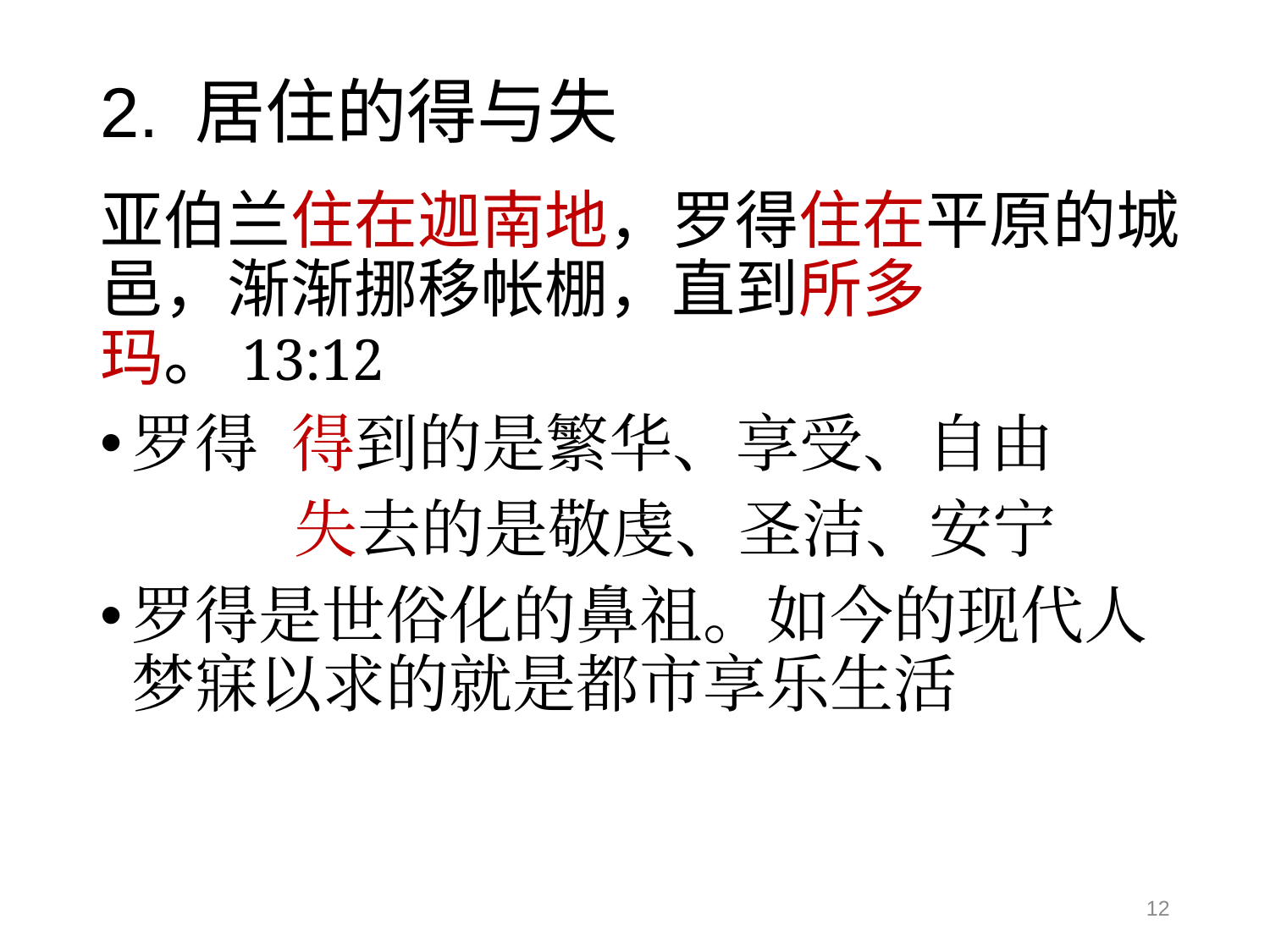

# 2. 居住的得与失
亚伯兰住在迦南地，罗得住在平原的城邑，渐渐挪移帐棚，直到所多玛。13:12
罗得  得到的是繁华、享受、自由
           失去的是敬虔、圣洁、安宁
罗得是世俗化的鼻祖。如今的现代人梦寐以求的就是都市享乐生活
12